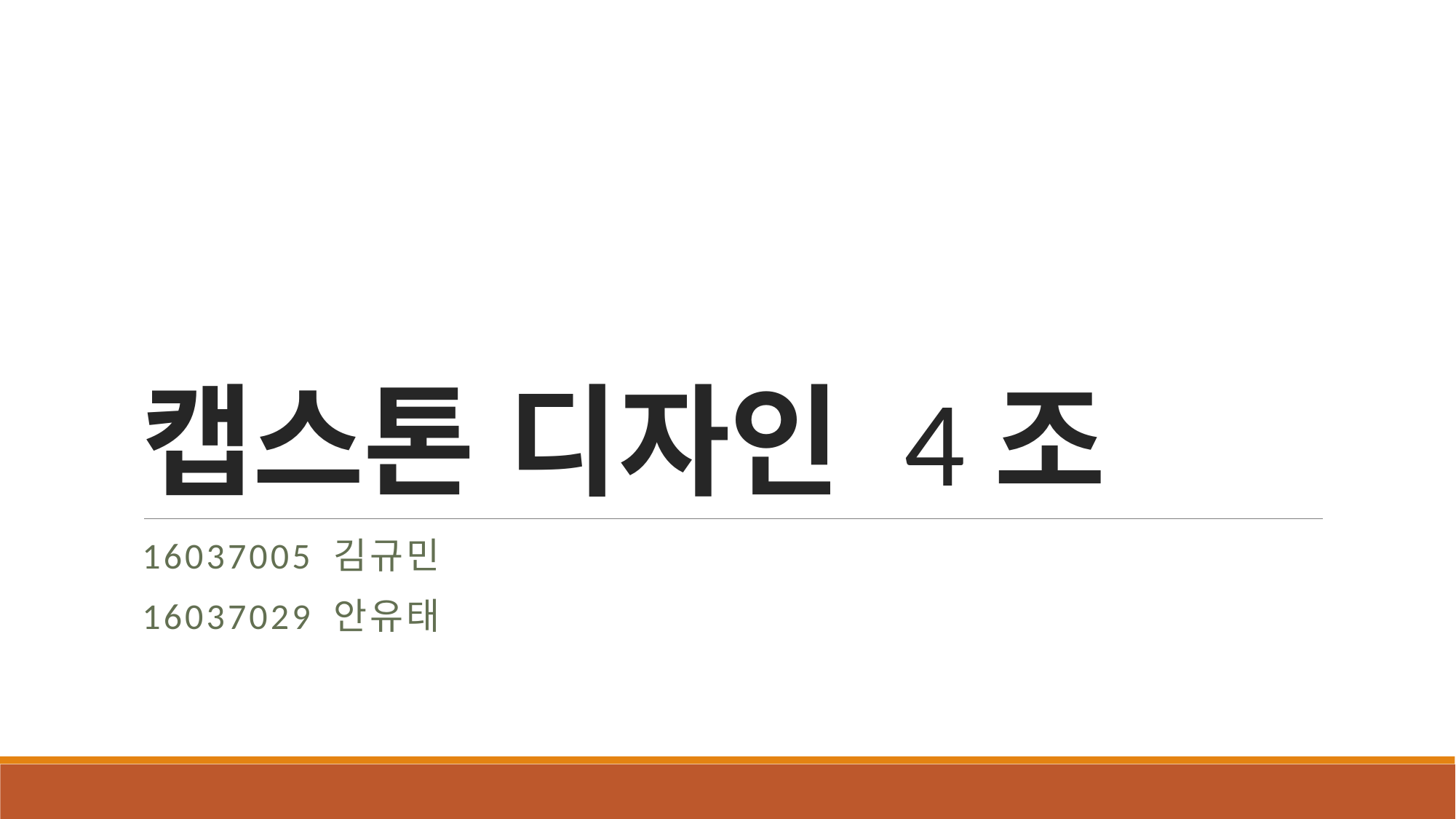

# 캡스톤 디자인 4조
16037005 김규민
16037029 안유태